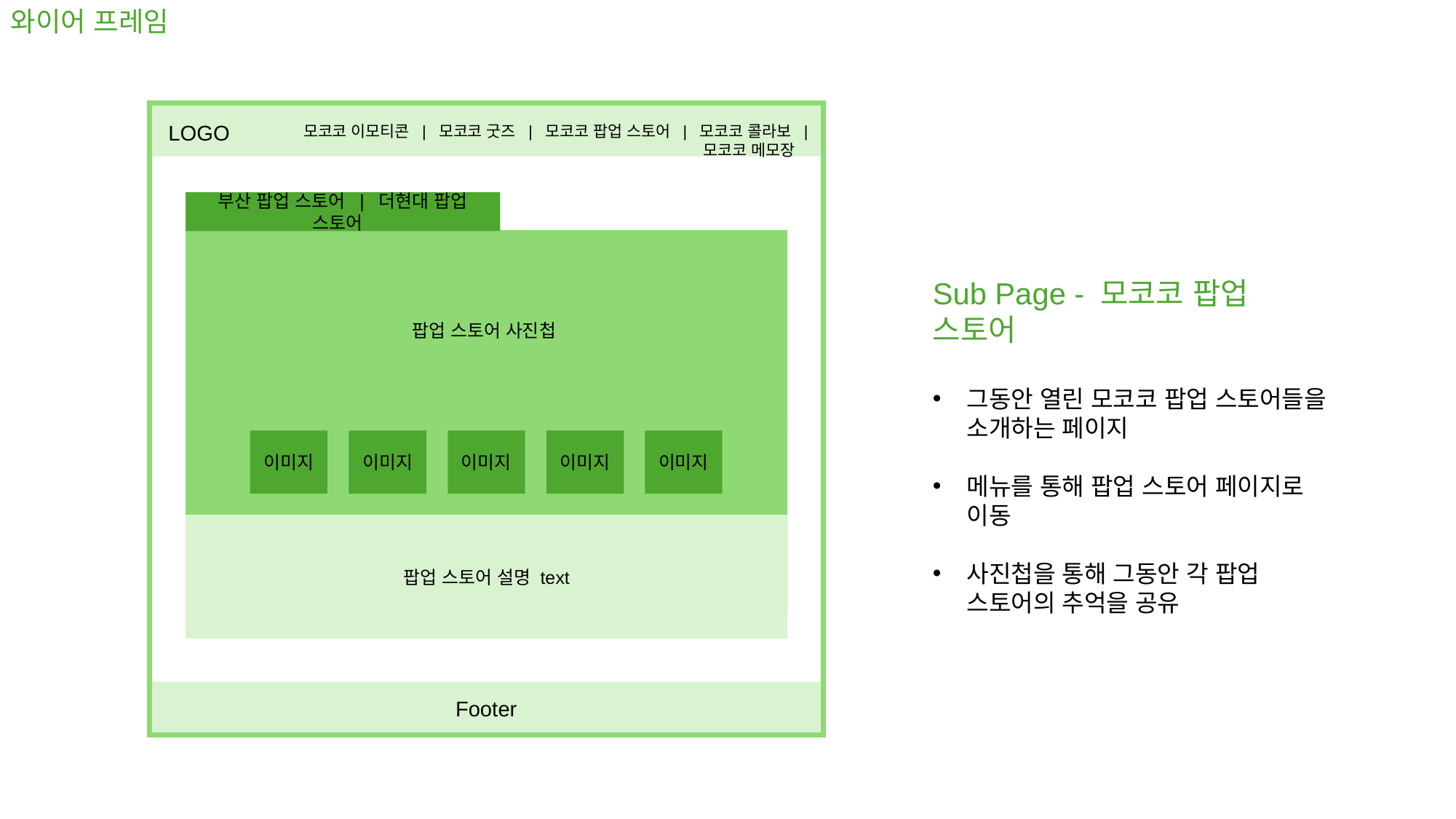

와이어 프레임

LOGO
모코코 이모티콘  |  모코코 굿즈  |  모코코 팝업 스토어  |  모코코 콜라보  |  모코코 메모장
부산 팝업 스토어  |  더현대 팝업 스토어
팝업 스토어 사진첩
Sub Page - 모코코 팝업 스토어

그동안 열린 모코코 팝업 스토어들을 소개하는 페이지

메뉴를 통해 팝업 스토어 페이지로 이동

사진첩을 통해 그동안 각 팝업 스토어의 추억을 공유

이미지
이미지
이미지
이미지
이미지
팝업 스토어 설명 text
Footer